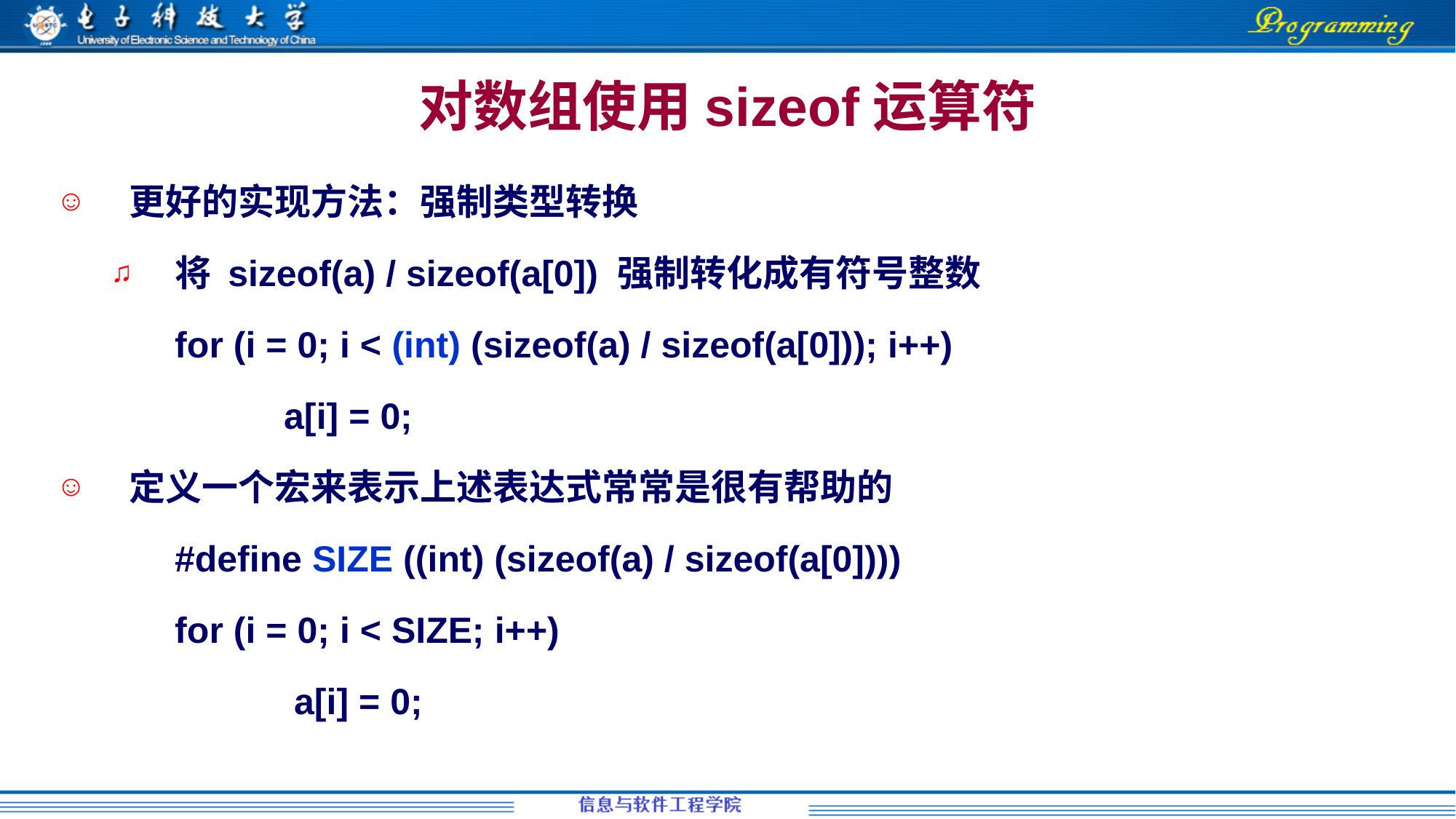

对数组使用sizeof运算符
更好的实现方法：强制类型转换
将 sizeof(a) / sizeof(a[0]) 强制转化成有符号整数
	for (i = 0; i < (int) (sizeof(a) / sizeof(a[0])); i++)
	  	a[i] = 0;
定义一个宏来表示上述表达式常常是很有帮助的
	#define SIZE ((int) (sizeof(a) / sizeof(a[0])))
	for (i = 0; i < SIZE; i++)
	 	 a[i] = 0;